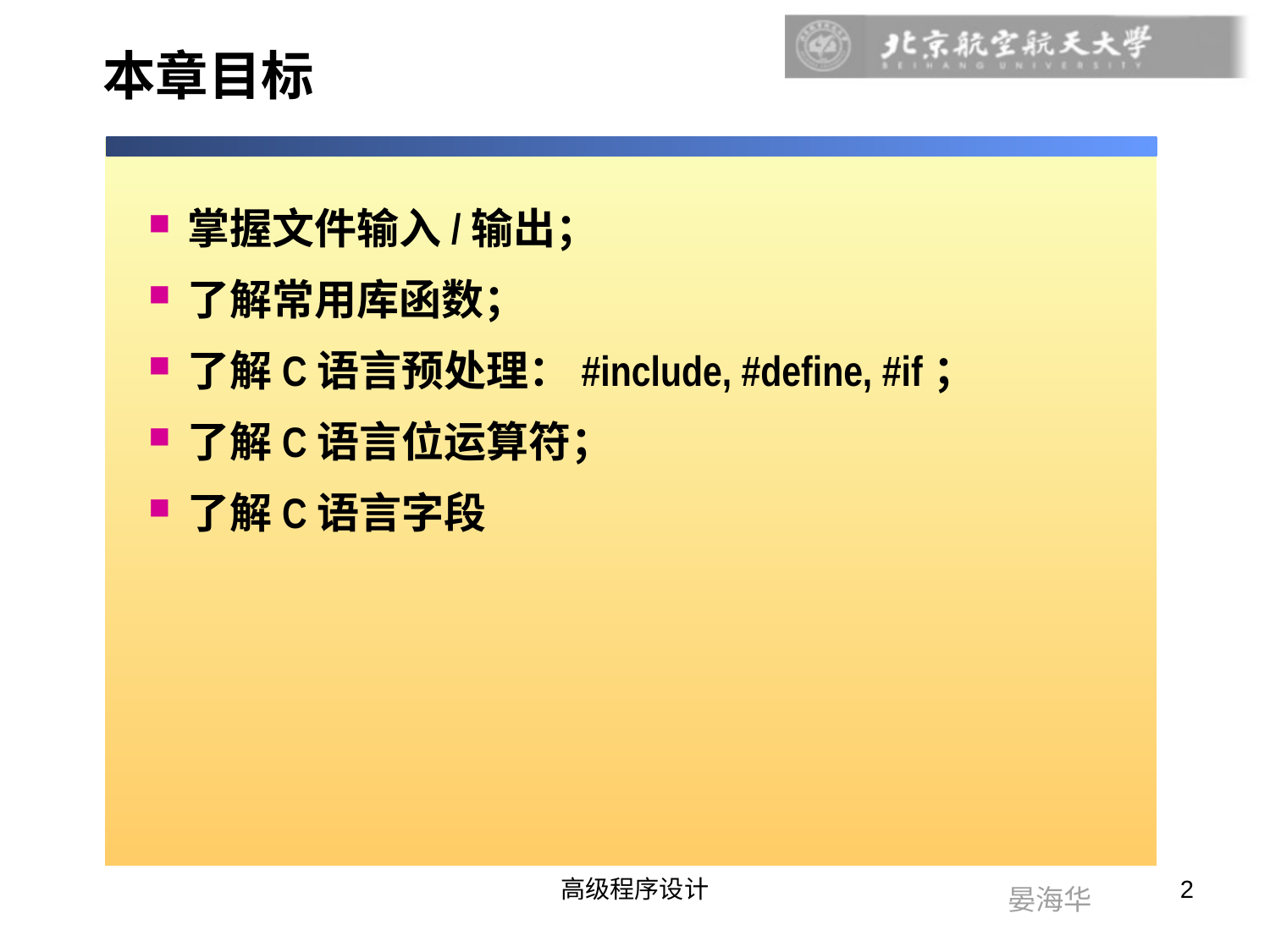

# 本章目标
掌握文件输入/输出；
了解常用库函数；
了解C语言预处理：#include, #define, #if；
了解C语言位运算符；
了解C语言字段
高级程序设计
2